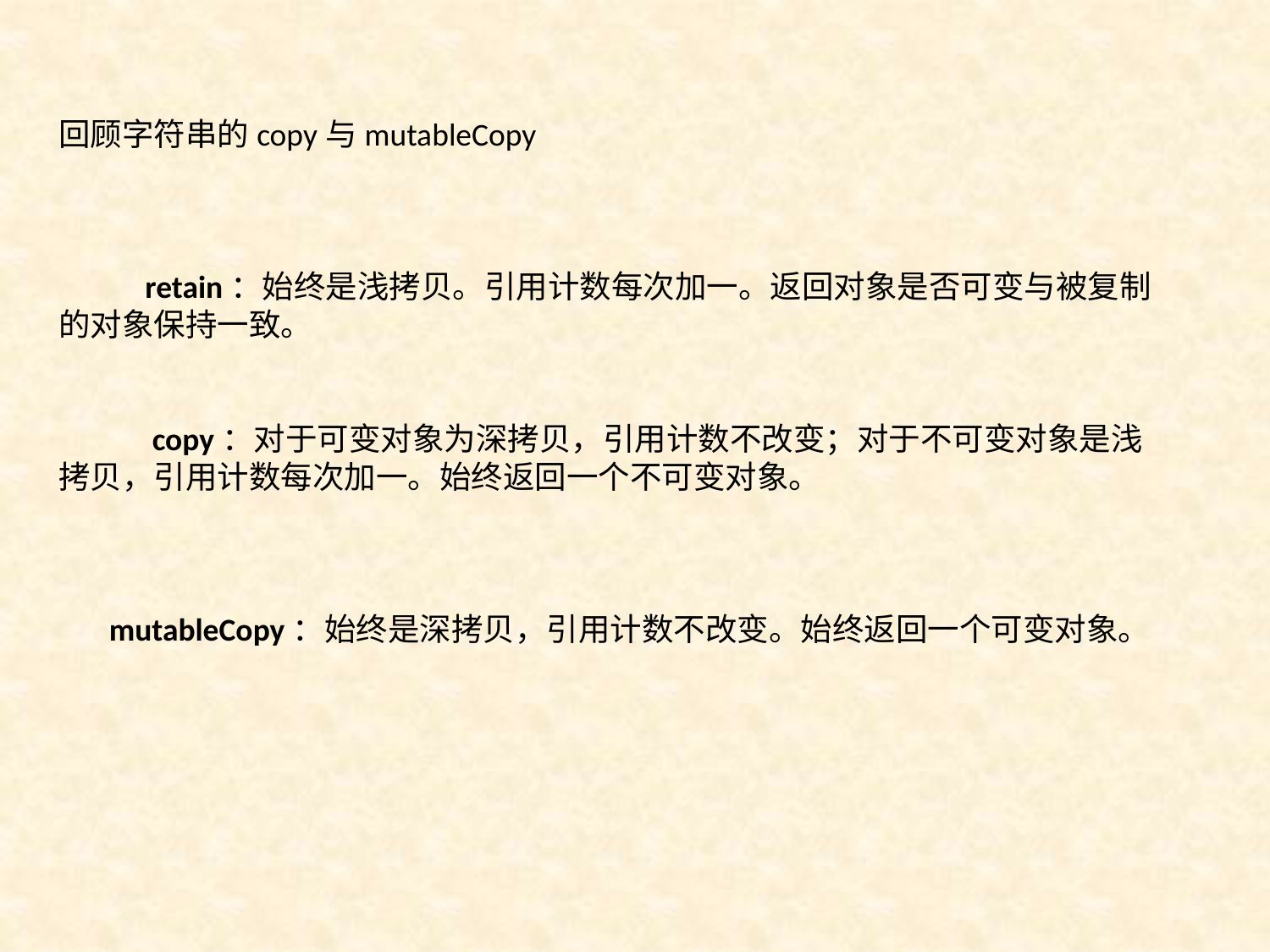

回顾字符串的copy与mutableCopy

            retain：始终是浅拷贝。引用计数每次加一。返回对象是否可变与被复制的对象保持一致。

             copy：对于可变对象为深拷贝，引用计数不改变；对于不可变对象是浅拷贝，引用计数每次加一。始终返回一个不可变对象。

       mutableCopy：始终是深拷贝，引用计数不改变。始终返回一个可变对象。